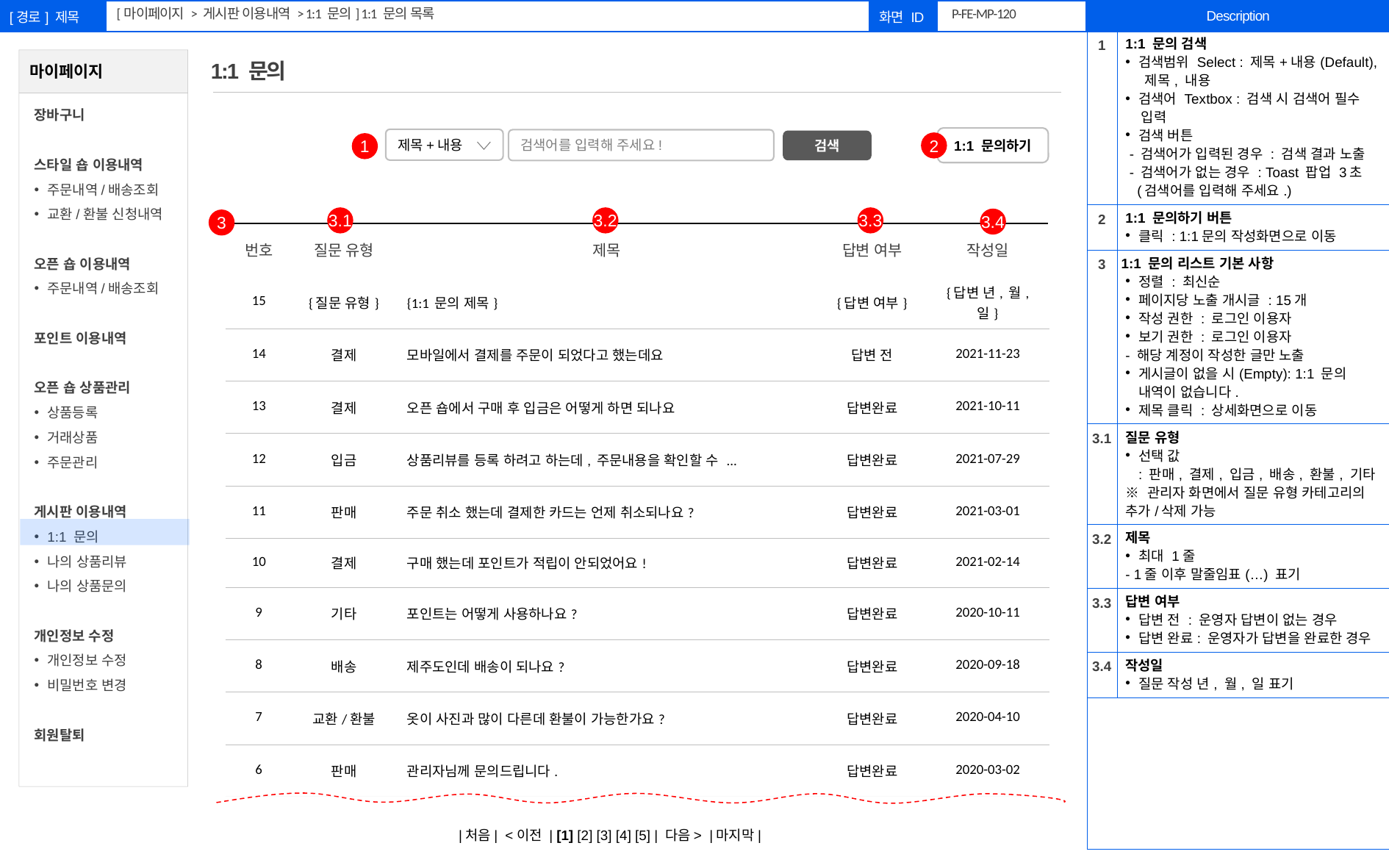

[마이페이지 > 게시판 이용내역 > 1:1 문의] 1:1 문의 목록
# P-FE-MP-120
| 1 | 1:1 문의 검색 검색범위 Select : 제목+내용(Default), 제목, 내용 검색어 Textbox : 검색 시 검색어 필수 입력 검색 버튼 - 검색어가 입력된 경우 : 검색 결과 노출 - 검색어가 없는 경우 : Toast 팝업 3초 (검색어를 입력해 주세요.) |
| --- | --- |
| 2 | 1:1 문의하기 버튼 클릭 : 1:1문의 작성화면으로 이동 |
| 3 | 1:1 문의 리스트 기본 사항 정렬 : 최신순 페이지당 노출 개시글 : 15개 작성 권한 : 로그인 이용자 보기 권한 : 로그인 이용자 - 해당 계정이 작성한 글만 노출 게시글이 없을 시(Empty): 1:1 문의 내역이 없습니다. 제목 클릭 : 상세화면으로 이동 |
| 3.1 | 질문 유형 선택 값 : 판매, 결제, 입금, 배송, 환불, 기타 ※ 관리자 화면에서 질문 유형 카테고리의 추가/삭제 가능 |
| 3.2 | 제목 최대 1줄 - 1줄 이후 말줄임표(…) 표기 |
| 3.3 | 답변 여부 답변 전 : 운영자 답변이 없는 경우 답변 완료: 운영자가 답변을 완료한 경우 |
| 3.4 | 작성일 질문 작성 년, 월, 일 표기 |
|  |  |
1:1 문의
1:1 문의하기
제목+내용
검색어를 입력해 주세요!
검색
2
1

3.1
3.2
3.3
3.4
3
| 번호 | 질문 유형 | 제목 | 답변 여부 | 작성일 |
| --- | --- | --- | --- | --- |
| 15 | {질문 유형} | {1:1 문의 제목} | {답변 여부} | {답변 년, 월, 일} |
| 14 | 결제 | 모바일에서 결제를 주문이 되었다고 했는데요 | 답변 전 | 2021-11-23 |
| 13 | 결제 | 오픈 숍에서 구매 후 입금은 어떻게 하면 되나요 | 답변완료 | 2021-10-11 |
| 12 | 입금 | 상품리뷰를 등록 하려고 하는데, 주문내용을 확인할 수 ... | 답변완료 | 2021-07-29 |
| 11 | 판매 | 주문 취소 했는데 결제한 카드는 언제 취소되나요? | 답변완료 | 2021-03-01 |
| 10 | 결제 | 구매 했는데 포인트가 적립이 안되었어요! | 답변완료 | 2021-02-14 |
| 9 | 기타 | 포인트는 어떻게 사용하나요? | 답변완료 | 2020-10-11 |
| 8 | 배송 | 제주도인데 배송이 되나요? | 답변완료 | 2020-09-18 |
| 7 | 교환/환불 | 옷이 사진과 많이 다른데 환불이 가능한가요? | 답변완료 | 2020-04-10 |
| 6 | 판매 | 관리자님께 문의드립니다. | 답변완료 | 2020-03-02 |

|처음|  <이전 | [1] [2] [3] [4] [5] | 다음>  |마지막|